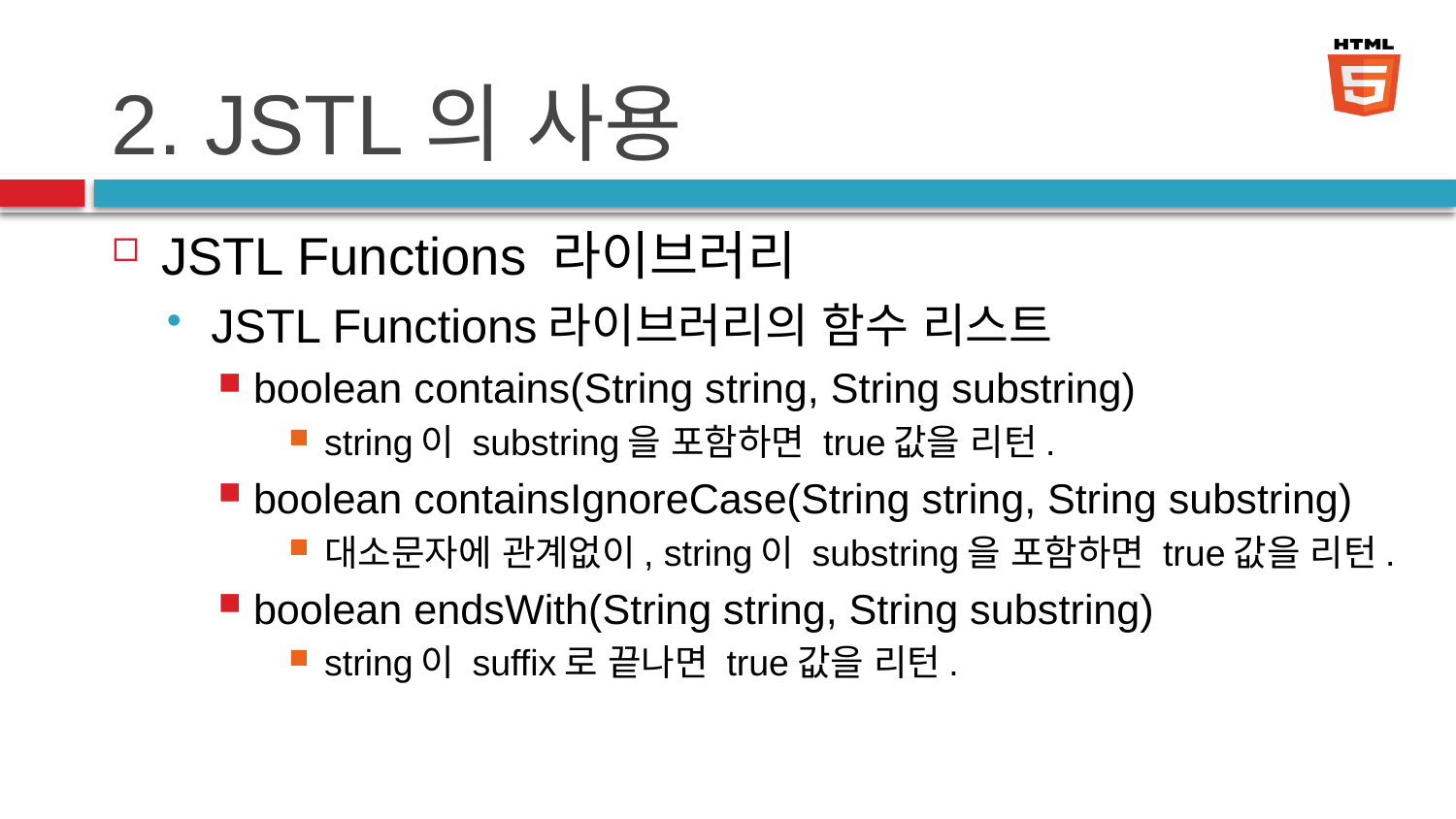

# 2. JSTL의 사용
JSTL Functions 라이브러리
JSTL Functions라이브러리의 함수 리스트
boolean contains(String string, String substring)
string이 substring을 포함하면 true값을 리턴.
boolean containsIgnoreCase(String string, String substring)
대소문자에 관계없이, string이 substring을 포함하면 true값을 리턴.
boolean endsWith(String string, String substring)
string이 suffix로 끝나면 true값을 리턴.